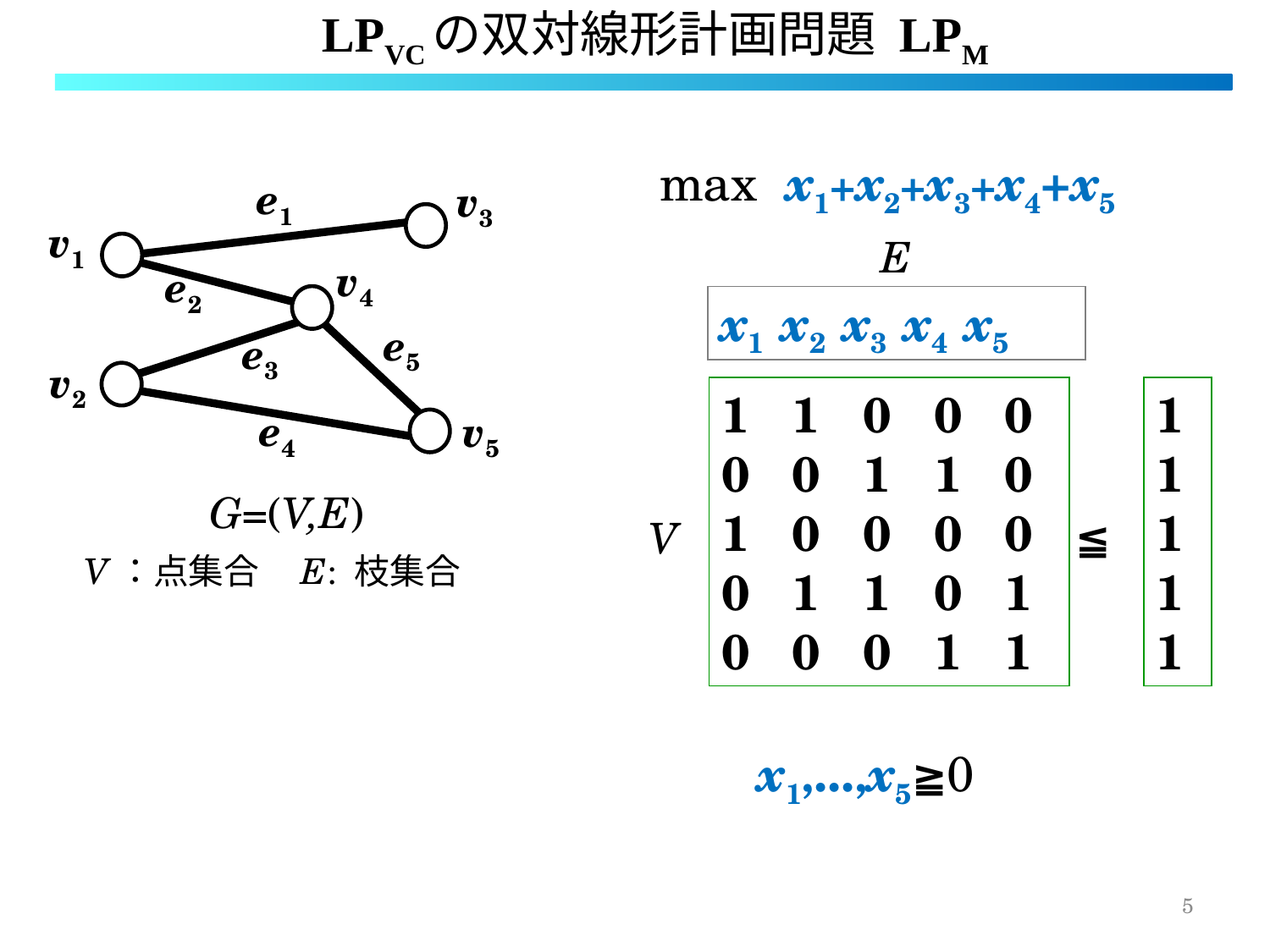

# LPVCの双対線形計画問題 LPM

max  x1+x2+x3+x4+x5
 e1
 v3

 v1

E

 v4
 e2

x1  x2  x3  x4  x5
 e5

 e3

 v2

1   1   0   0   0
0   0   1   1   0
1   0   0   0   0
0   1   1   0   1
0   0   0   1   1
1
1
1
1
1
≦

 e4
 v5

G=(V,E)
V
E: 枝集合
V：点集合
x1,...,x5≧0
5